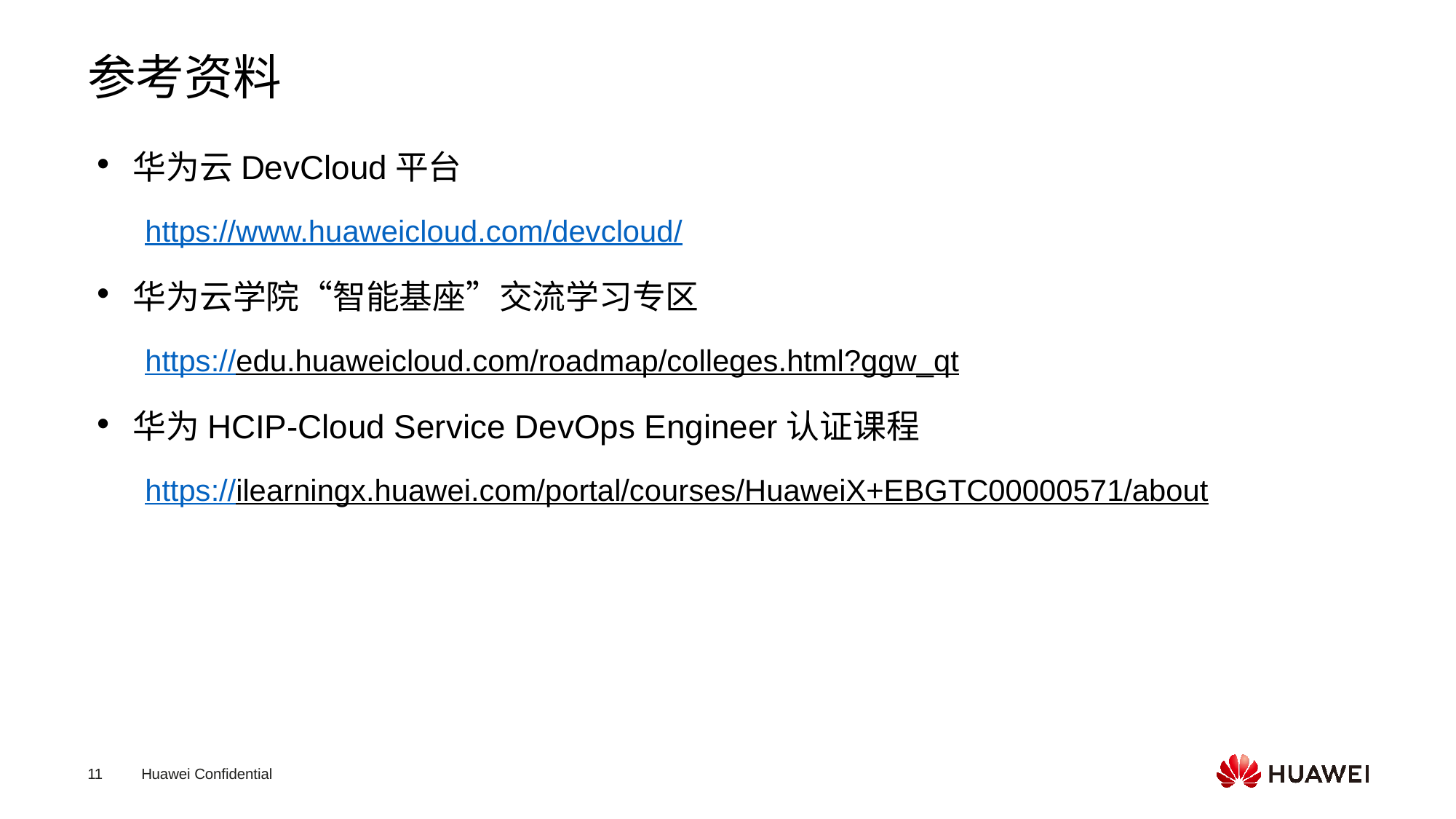

# 参考资料
华为云DevCloud平台
https://www.huaweicloud.com/devcloud/
华为云学院“智能基座”交流学习专区
https://edu.huaweicloud.com/roadmap/colleges.html?ggw_qt
华为HCIP-Cloud Service DevOps Engineer认证课程
https://ilearningx.huawei.com/portal/courses/HuaweiX+EBGTC00000571/about